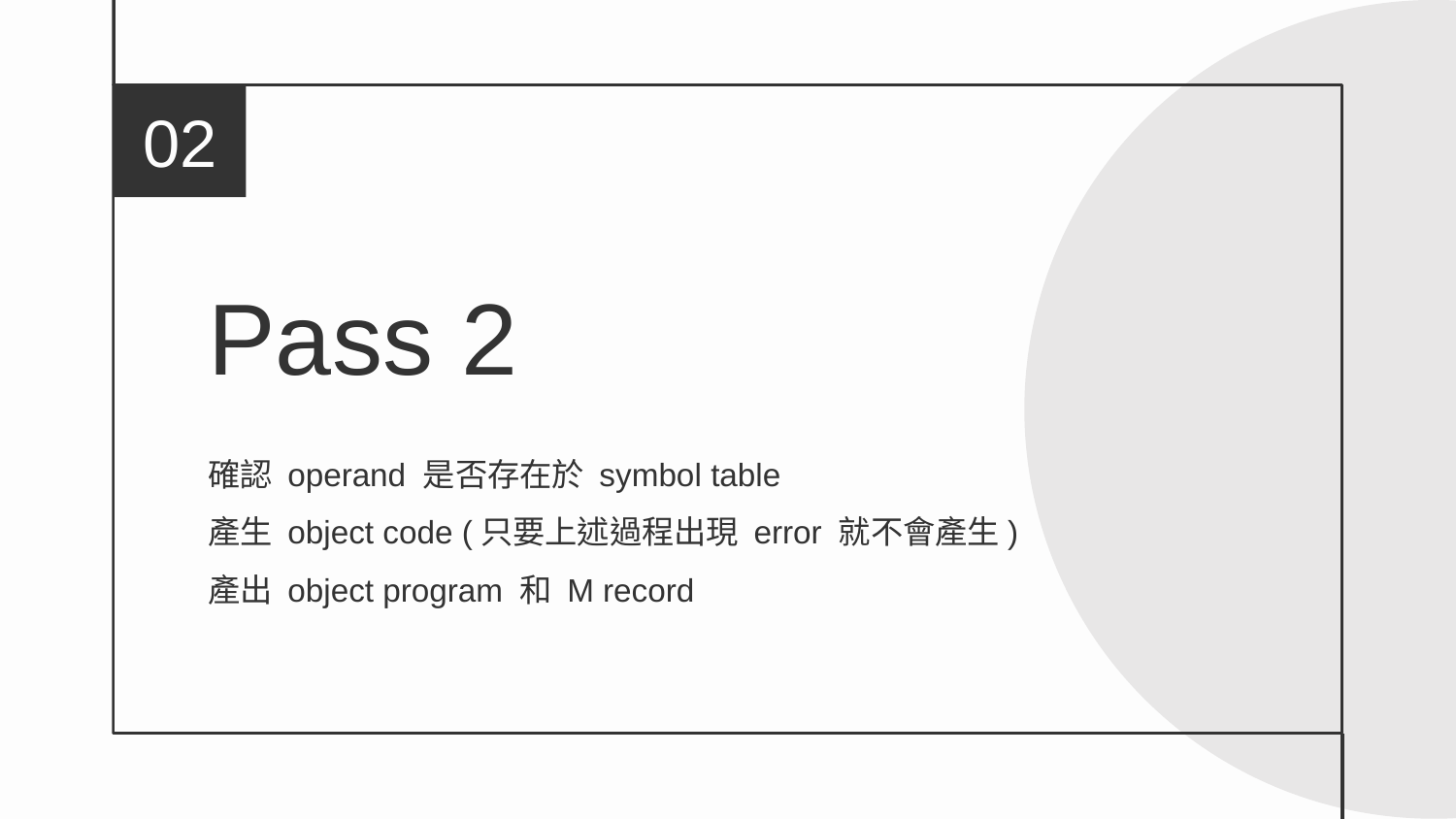

02
# Pass 2
確認 operand 是否存在於 symbol table
產生 object code (只要上述過程出現 error 就不會產生)
產出 object program 和 M record